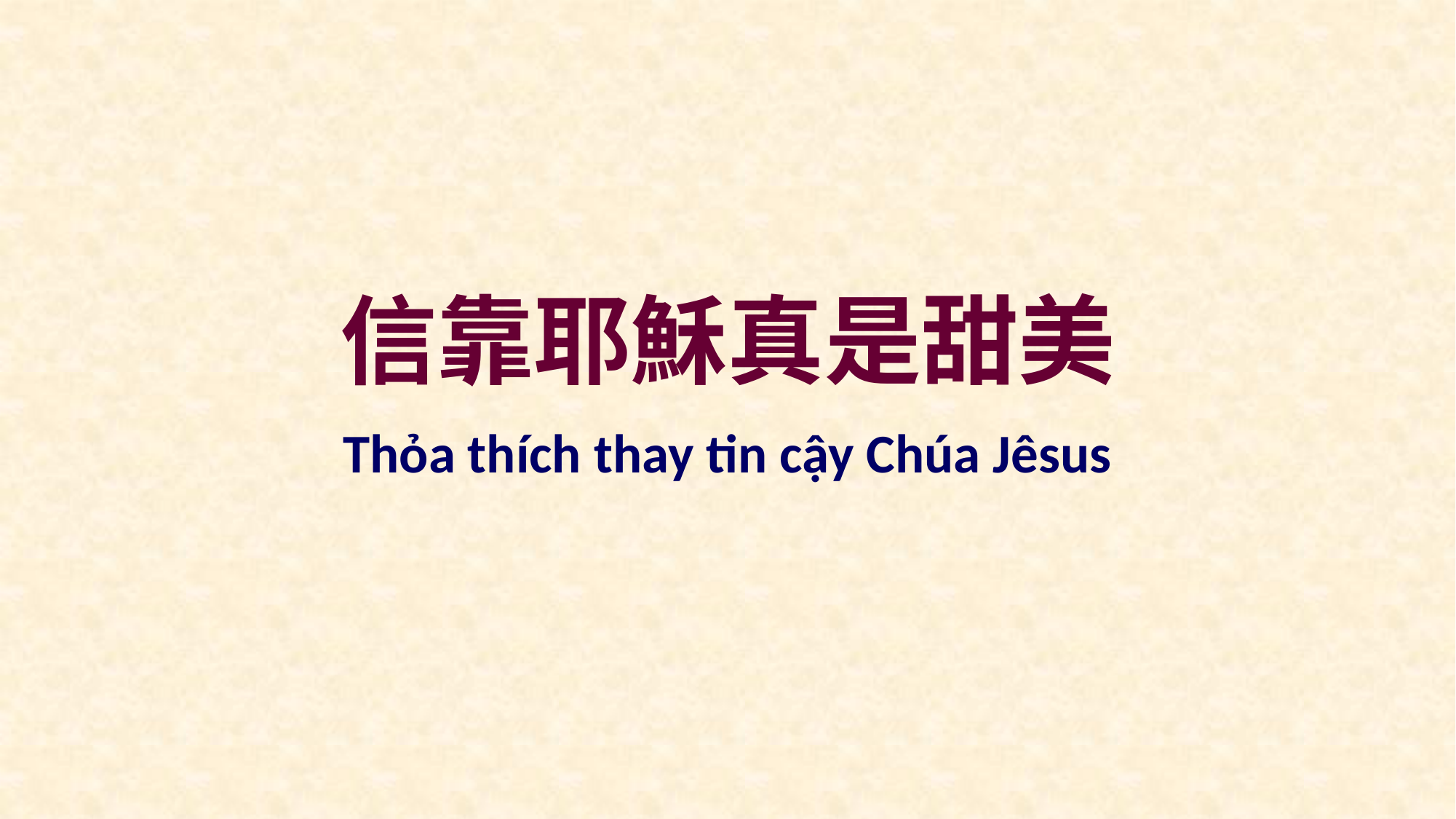

信靠耶穌真是甜美
Thỏa thích thay tin cậy Chúa Jêsus